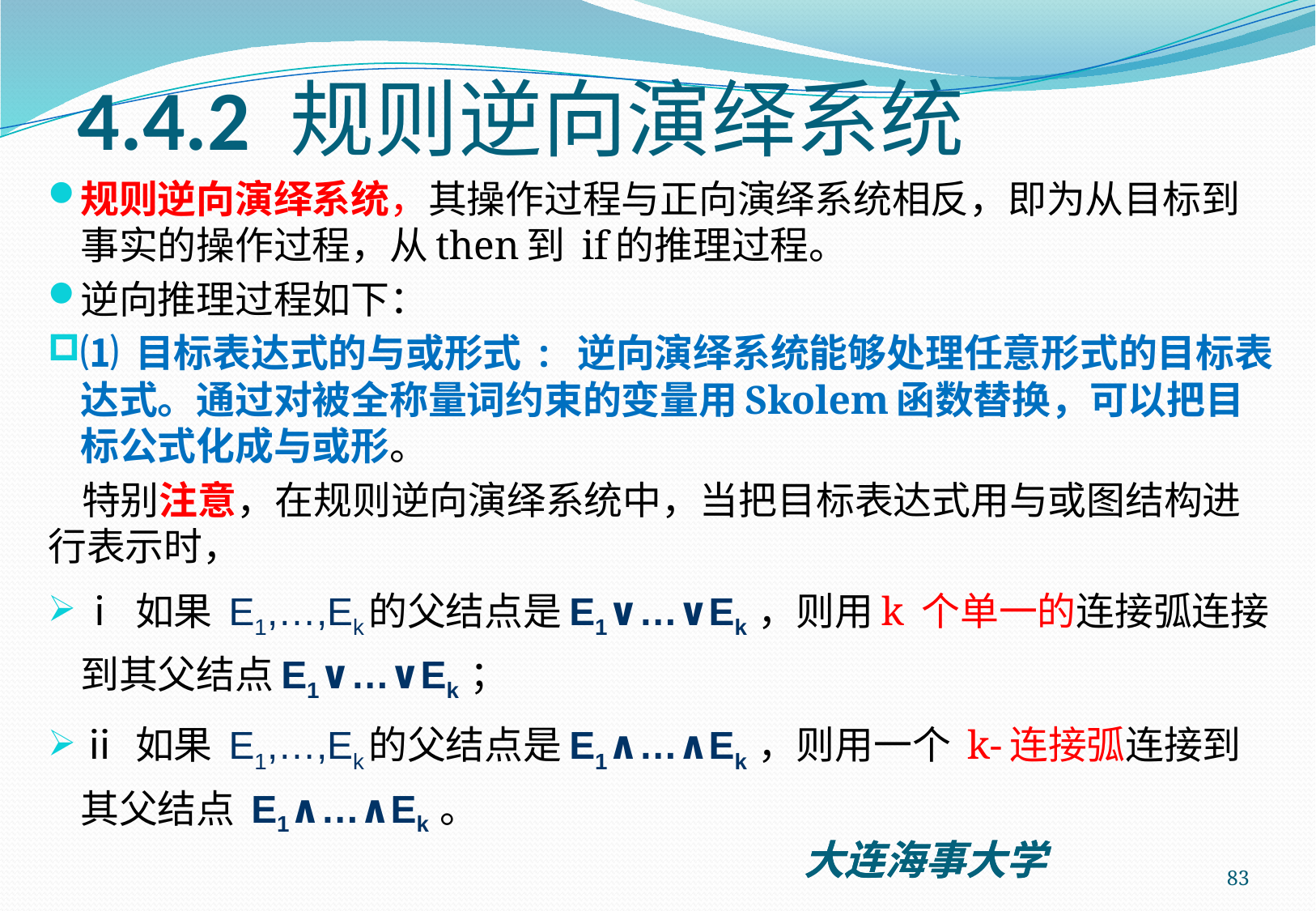

# 4.4.2 规则逆向演绎系统
规则逆向演绎系统，其操作过程与正向演绎系统相反，即为从目标到事实的操作过程，从then到 if的推理过程。
逆向推理过程如下：
⑴ 目标表达式的与或形式 :  逆向演绎系统能够处理任意形式的目标表达式。通过对被全称量词约束的变量用Skolem函数替换，可以把目标公式化成与或形。
   特别注意，在规则逆向演绎系统中，当把目标表达式用与或图结构进行表示时，
ⅰ 如果 E1,…,Ek的父结点是E1∨…∨Ek ，则用k 个单一的连接弧连接到其父结点E1∨…∨Ek ；
ⅱ 如果 E1,…,Ek的父结点是E1∧…∧Ek ，则用一个 k‑连接弧连接到其父结点 E1∧…∧Ek 。

83